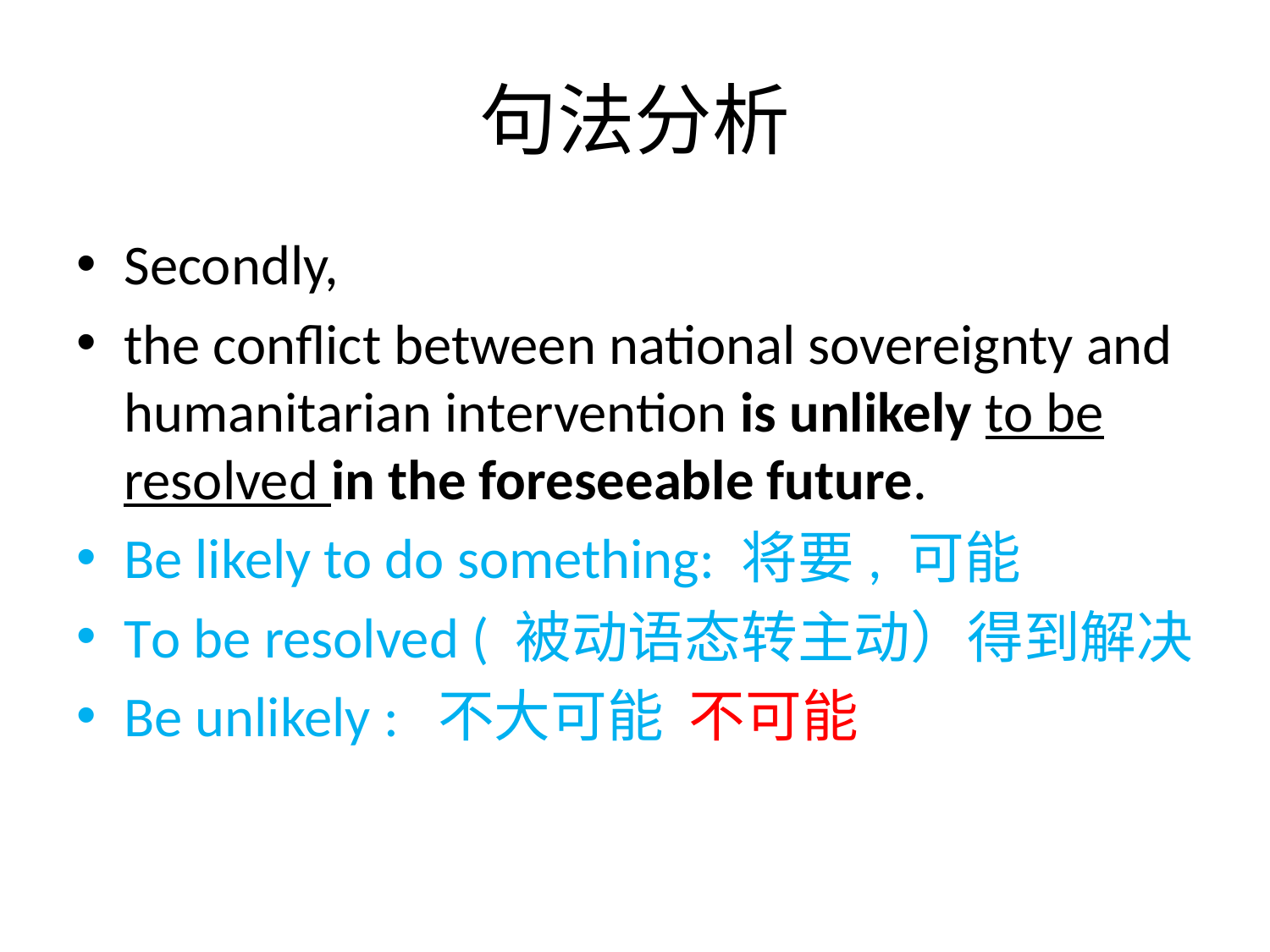

# 句法分析
Secondly,
the conflict between national sovereignty and humanitarian intervention is unlikely to be resolved in the foreseeable future.
Be likely to do something: 将要, 可能
To be resolved ( 被动语态转主动）得到解决
Be unlikely :  不大可能  不可能